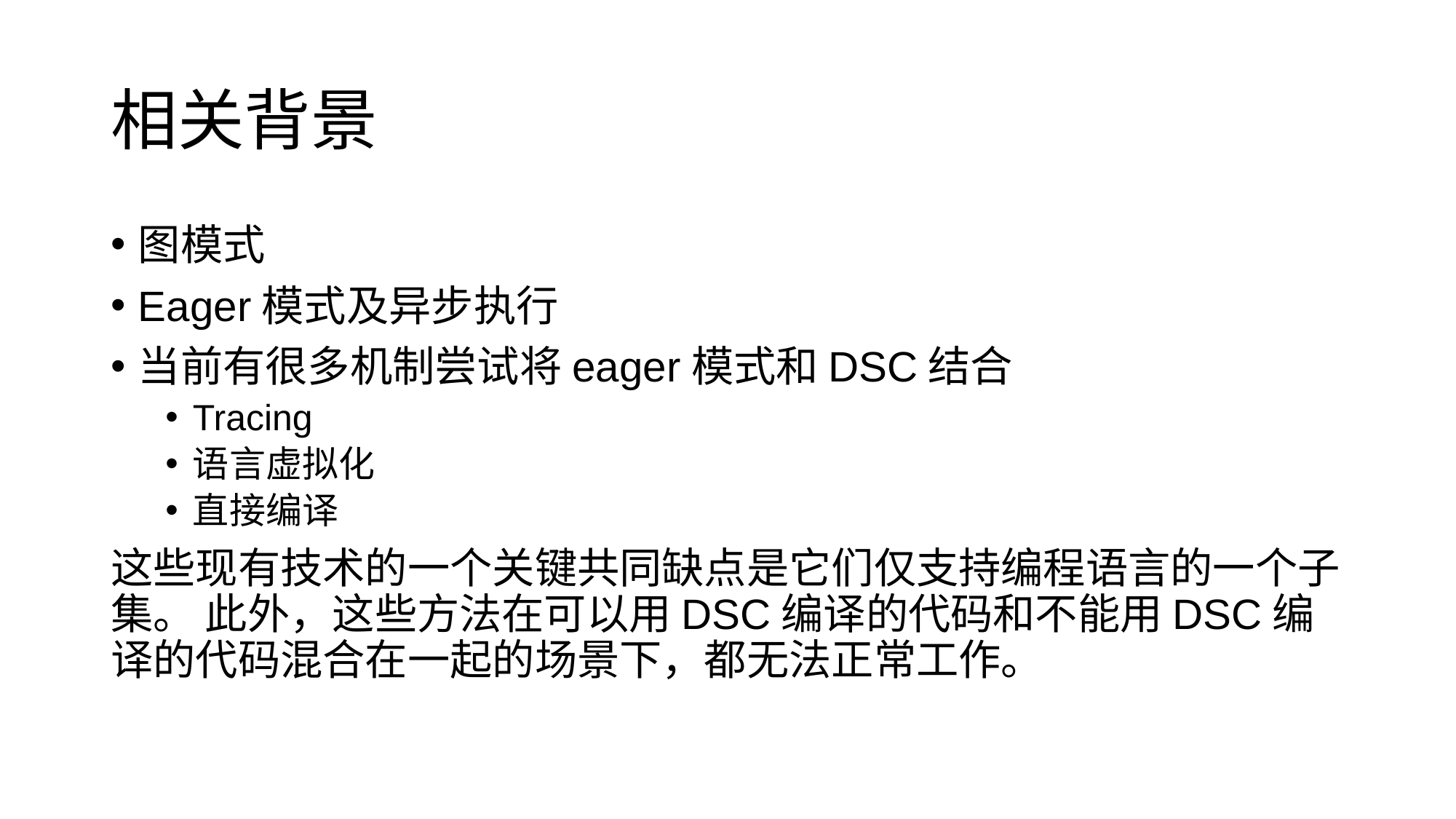

# 相关背景
图模式
Eager模式及异步执行
当前有很多机制尝试将eager模式和DSC结合
Tracing
语言虚拟化
直接编译
这些现有技术的一个关键共同缺点是它们仅支持编程语言的一个子集。 此外，这些方法在可以用DSC编译的代码和不能用DSC编译的代码混合在一起的场景下，都无法正常工作。